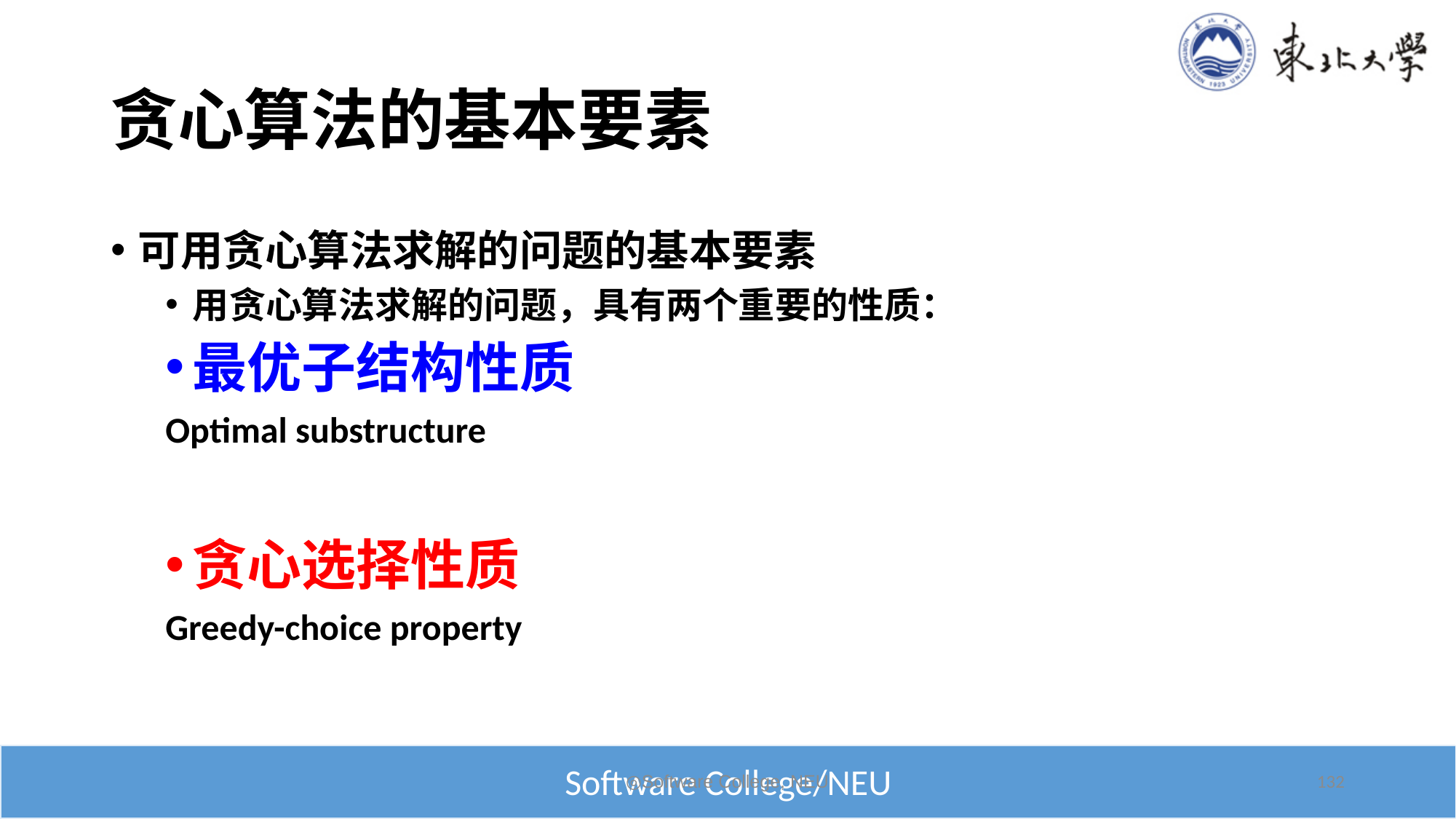

# 贪心算法的基本要素
可用贪心算法求解的问题的基本要素
用贪心算法求解的问题，具有两个重要的性质：
最优子结构性质
Optimal substructure

贪心选择性质
Greedy-choice property
◎Software College, NEU
132